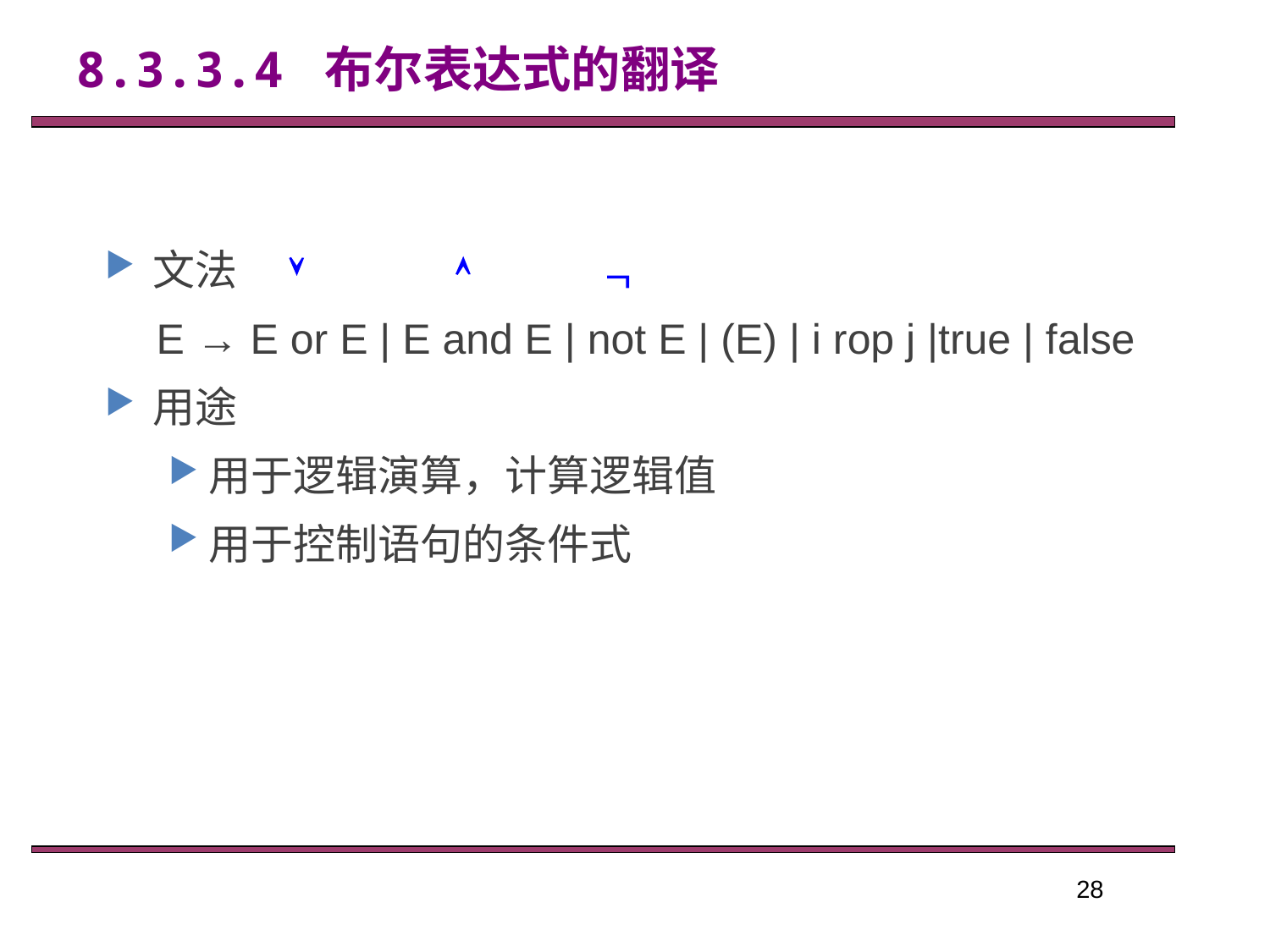

8.3.3.4 布尔表达式的翻译
文法
 E → E or E | E and E | not E | (E) | i rop j |true | false
用途
用于逻辑演算，计算逻辑值
用于控制语句的条件式
¬
∨
∧
28